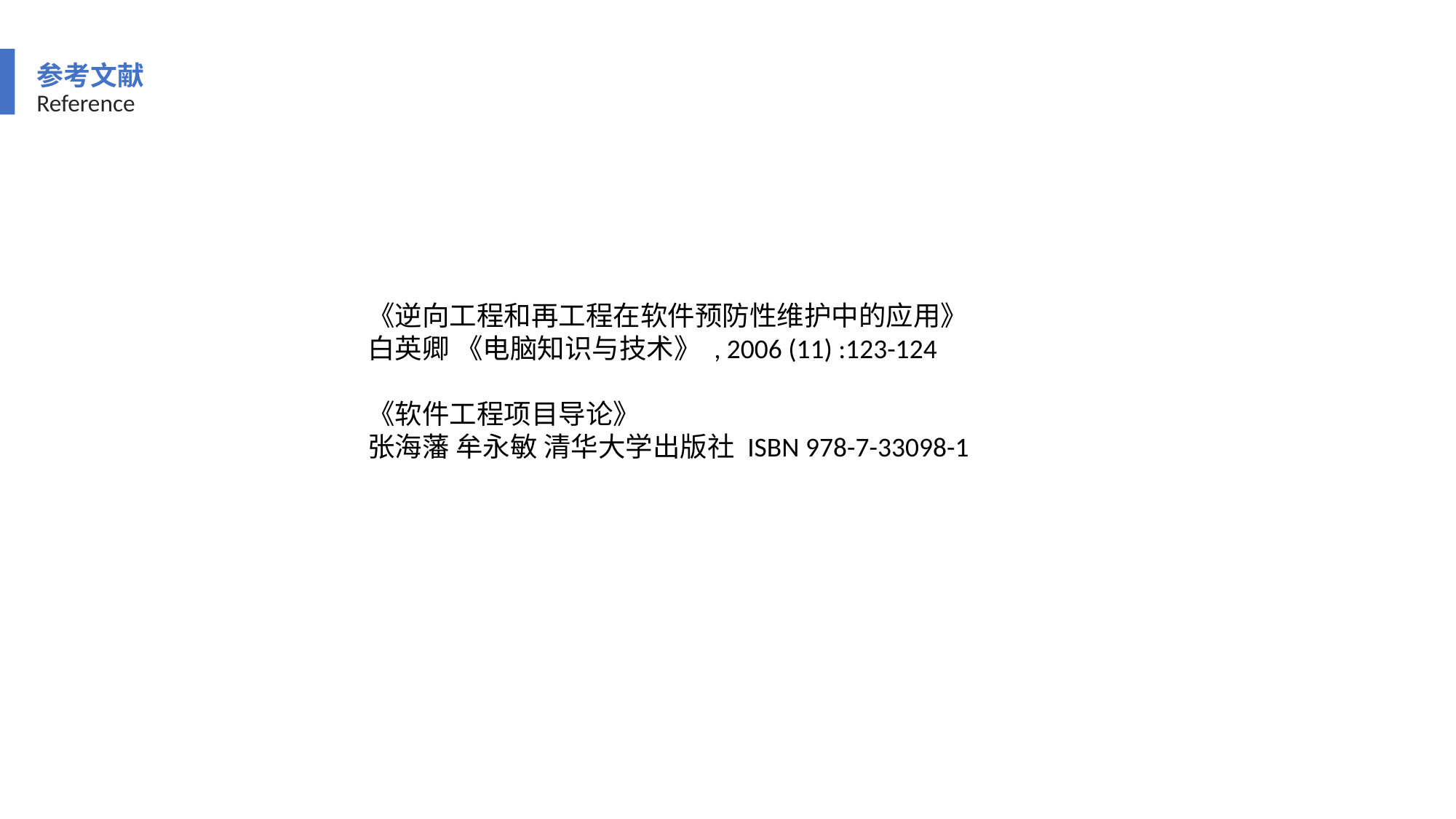

参考文献
Reference
《逆向工程和再工程在软件预防性维护中的应用》
白英卿 《电脑知识与技术》 , 2006 (11) :123-124

《软件工程项目导论》
张海藩 牟永敏 清华大学出版社 ISBN 978-7-33098-1